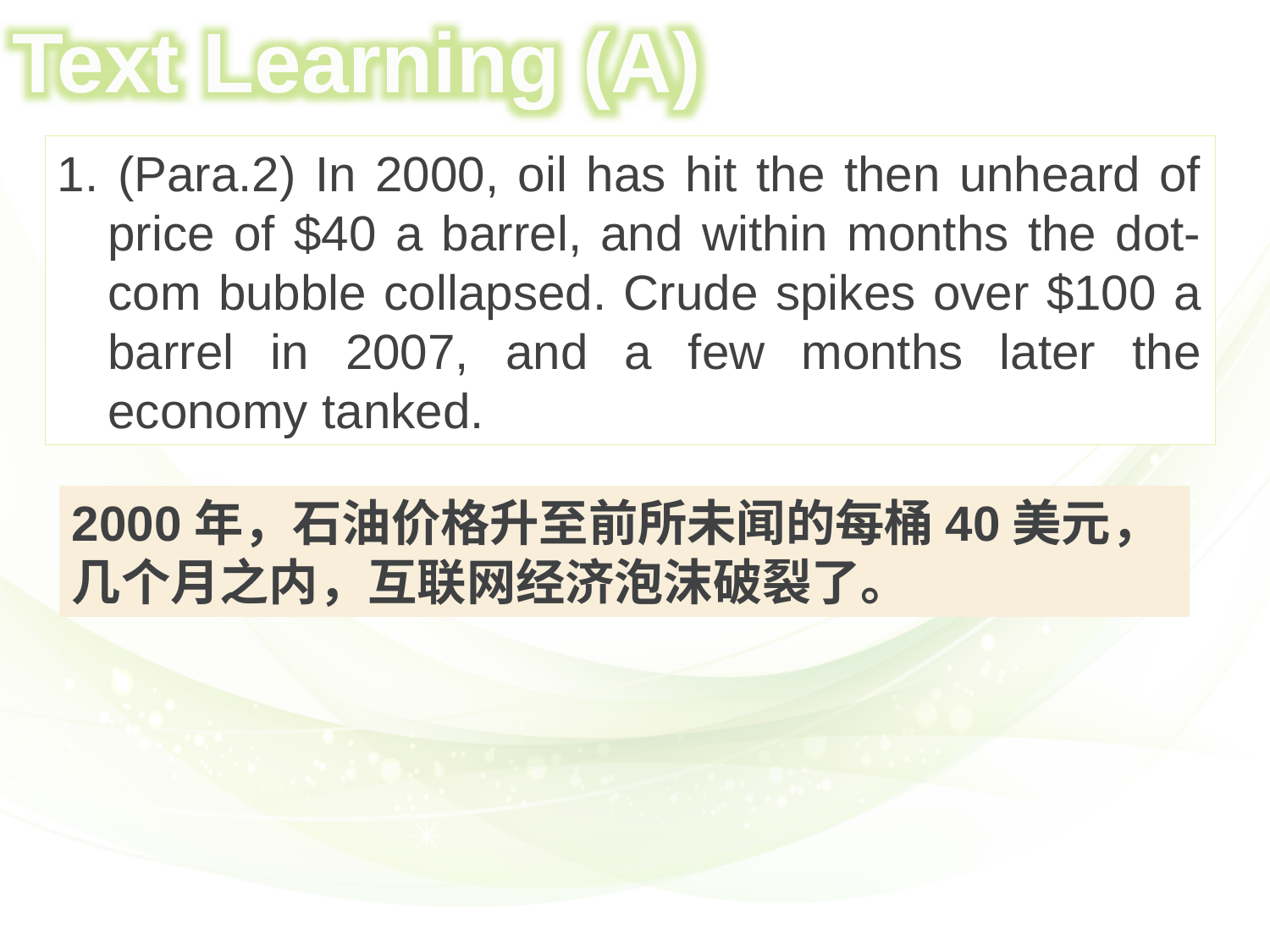

Text Learning (A)
1. (Para.2) In 2000, oil has hit the then unheard of price of $40 a barrel, and within months the dot-com bubble collapsed. Crude spikes over $100 a barrel in 2007, and a few months later the economy tanked.
2000年，石油价格升至前所未闻的每桶40美元，几个月之内，互联网经济泡沫破裂了。